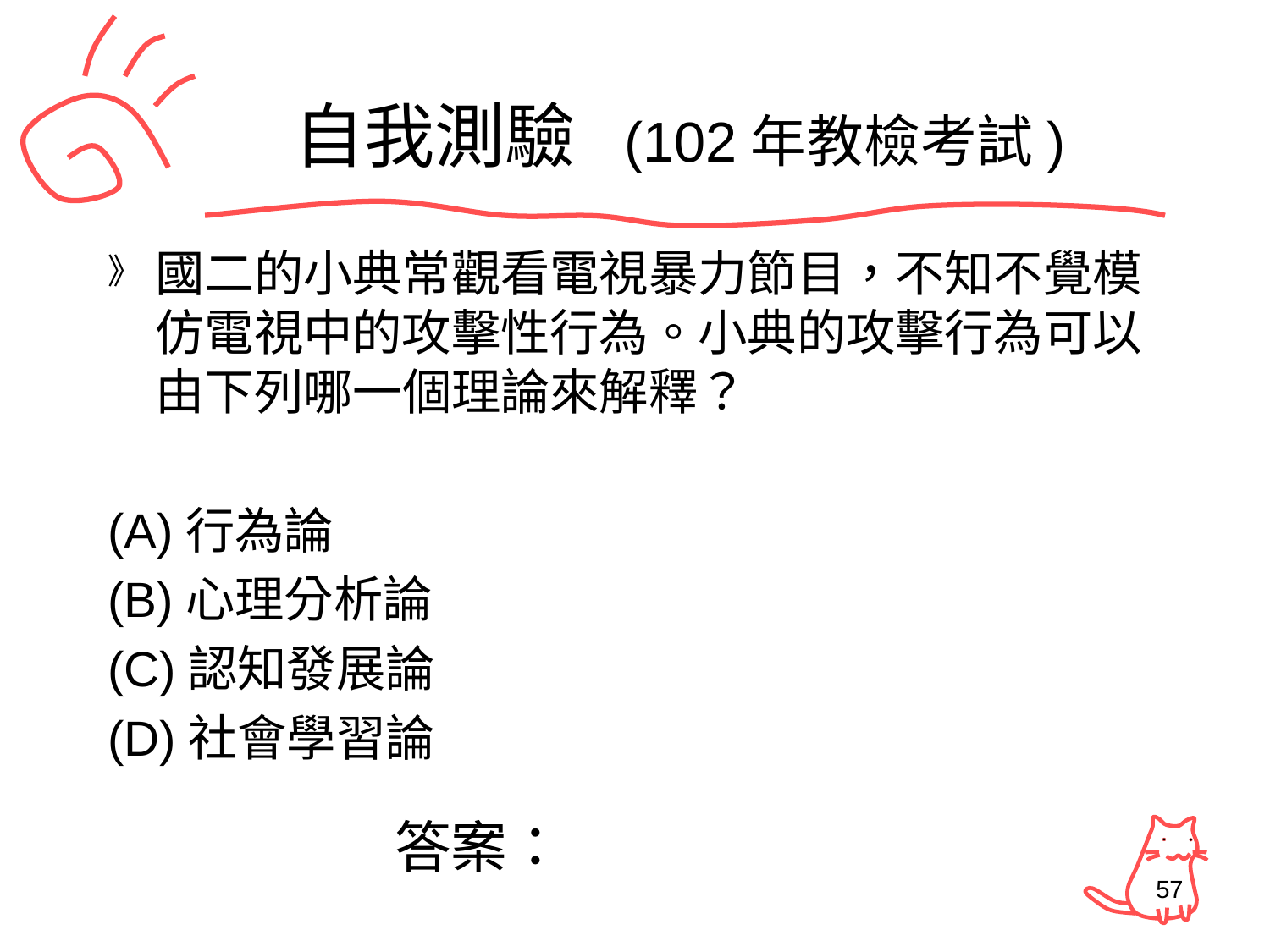

# 自我測驗  (102年教檢考試)
國二的小典常觀看電視暴力節目，不知不覺模仿電視中的攻擊性行為。小典的攻擊行為可以由下列哪一個理論來解釋？

(A)行為論
(B)心理分析論
(C)認知發展論
(D)社會學習論

答案：
57